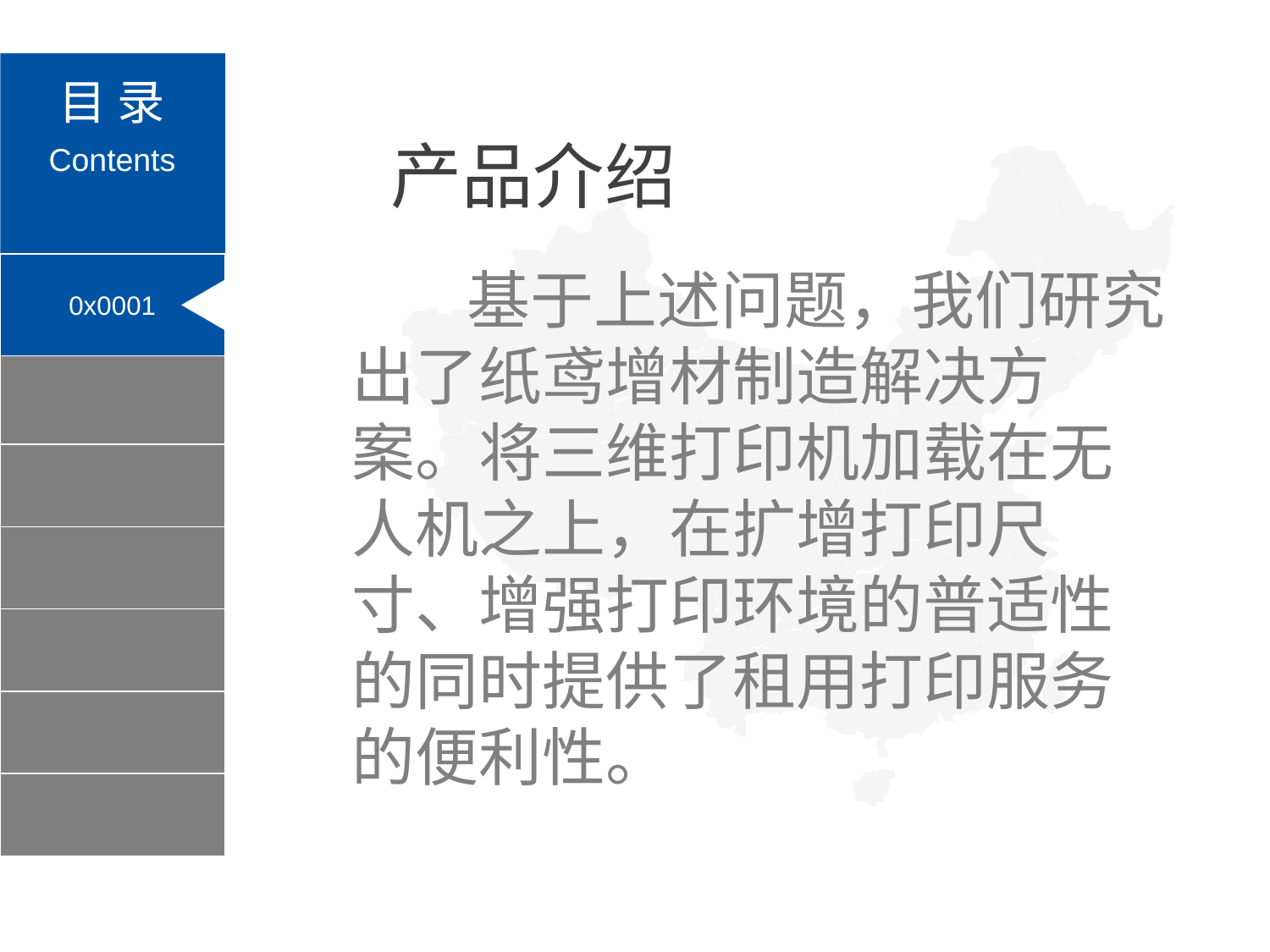

目 录
Contents
0x0001

产品介绍
       基于上述问题，我们研究出了纸鸢增材制造解决方案。将三维打印机加载在无人机之上，在扩增打印尺寸、增强打印环境的普适性的同时提供了租用打印服务的便利性。